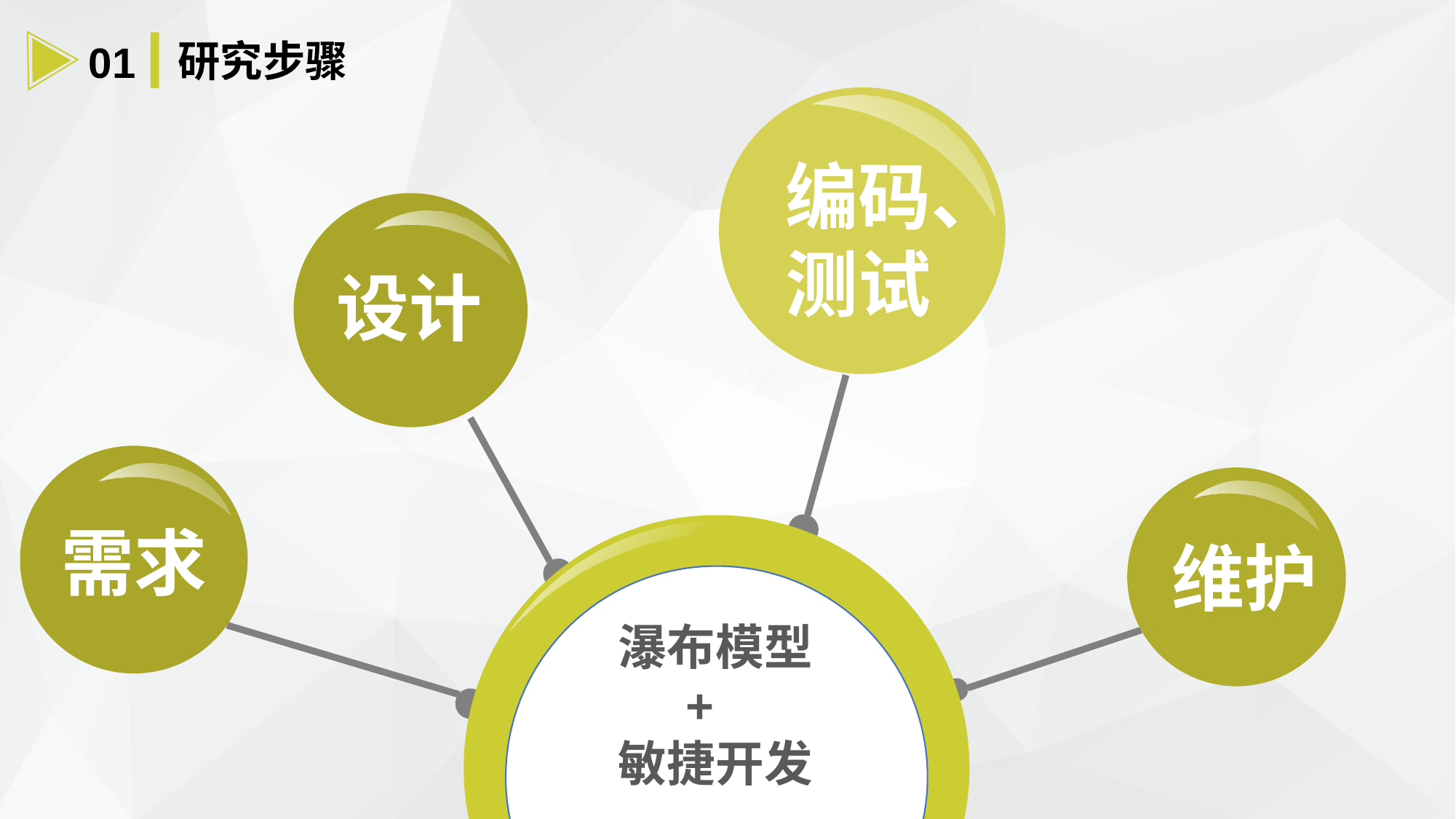

研究步骤
01

编码、测试

设计

需求

维护

瀑布模型
     +
敏捷开发